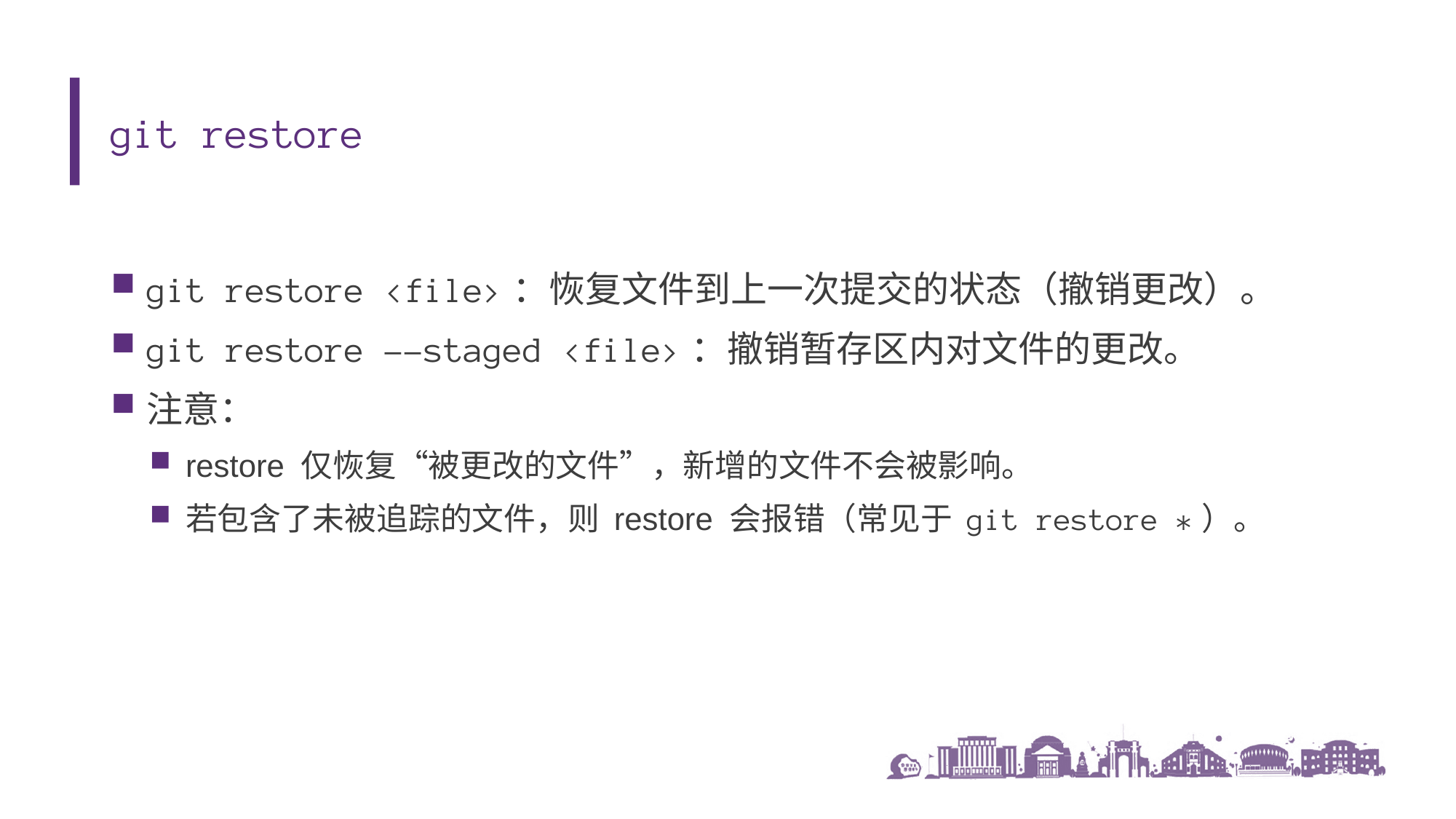

# git restore
git restore <file>：恢复文件到上一次提交的状态（撤销更改）。
git restore --staged <file>：撤销暂存区内对文件的更改。
注意：
restore 仅恢复“被更改的文件”，新增的文件不会被影响。
若包含了未被追踪的文件，则 restore 会报错（常见于 git restore *）。